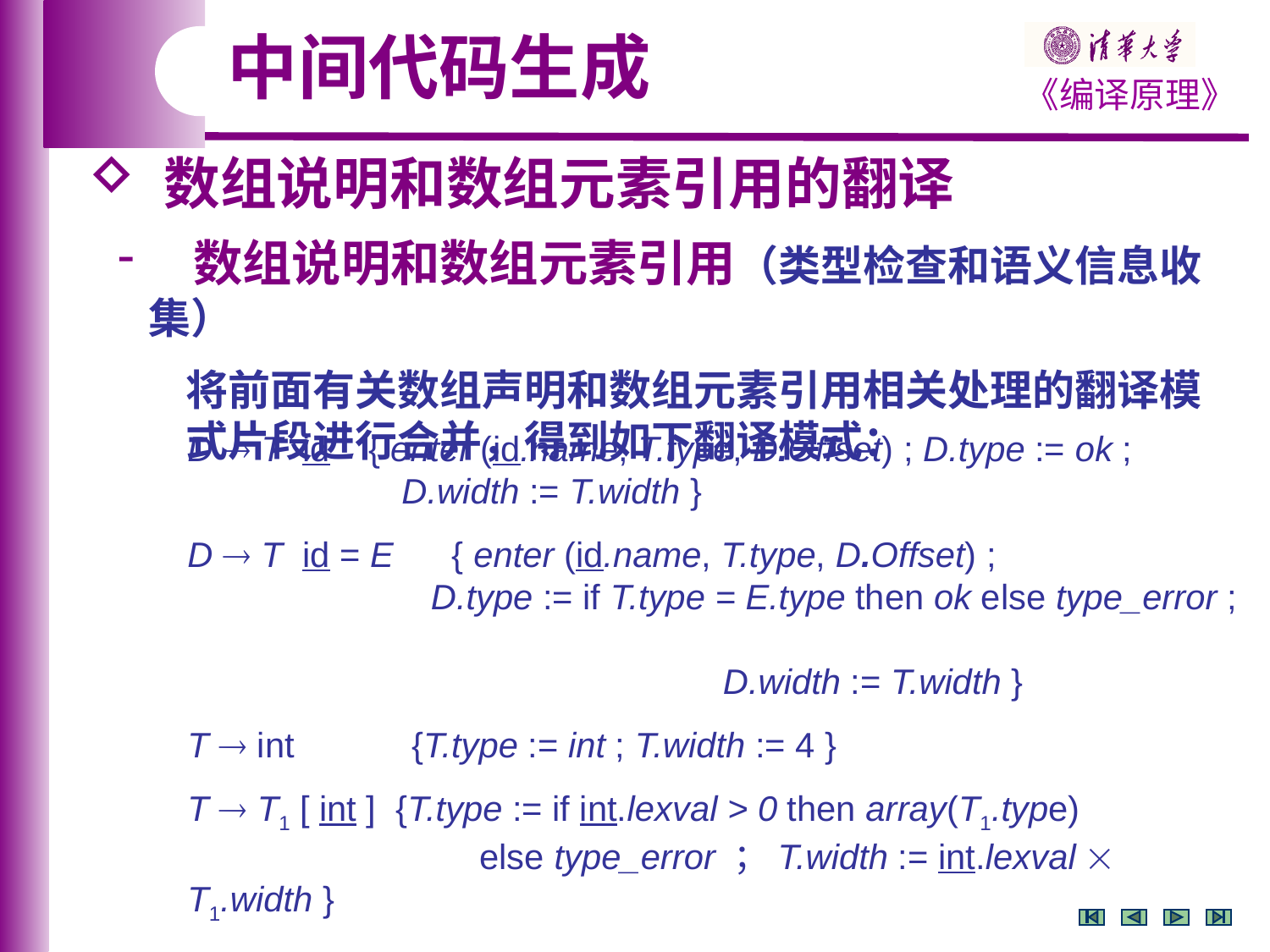

中间代码生成
 数组说明和数组元素引用的翻译
   数组说明和数组元素引用（类型检查和语义信息收集）

      将前面有关数组声明和数组元素引用相关处理的翻译模
      式片段进行合并，得到如下翻译模式：
D → T  id    { enter (id.name, T.type, D.Offset) ; D.type := ok ;
                      D.width := T.width }

D → T  id = E      { enter (id.name, T.type, D.Offset) ;
                                                  D.type := if T.type = E.type then ok else type_error ;
                                                       D.width := T.width }

T → int            {T.type := int ; T.width := 4 }

T → T1 [ int ]  {T.type := if int.lexval > 0 then array(T1.type)
                              else type_error ；T.width := int.lexval × T1.width }

E → E1 [E2]    { E.type := if E2.type= int and E1.type= array(τ)
                                        then τ else type_error }